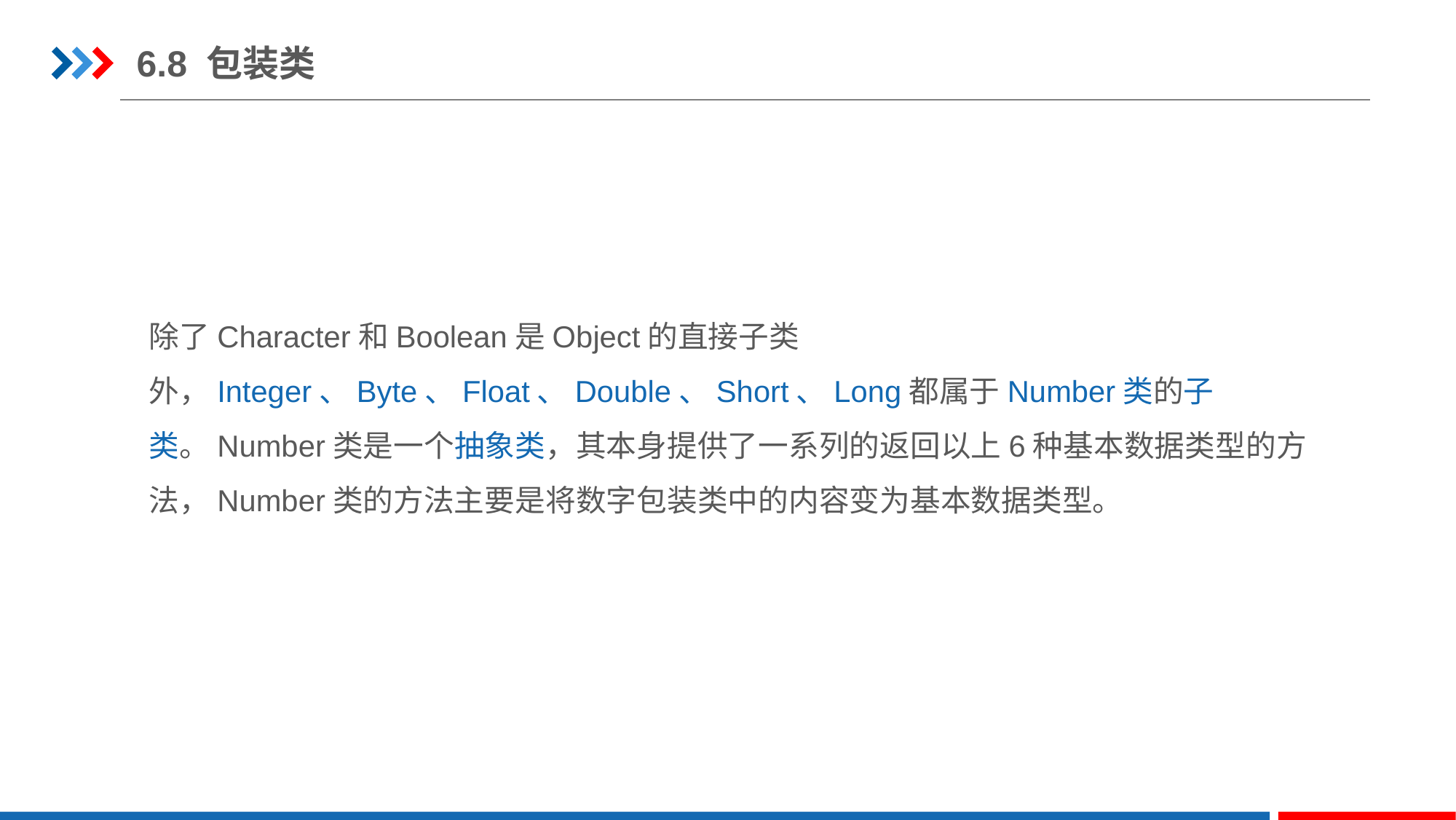

6.8 包装类
除了Character和Boolean是Object的直接子类外，Integer、Byte、Float、Double、Short、Long都属于Number类的子类。Number类是一个抽象类，其本身提供了一系列的返回以上6种基本数据类型的方法，Number类的方法主要是将数字包装类中的内容变为基本数据类型。